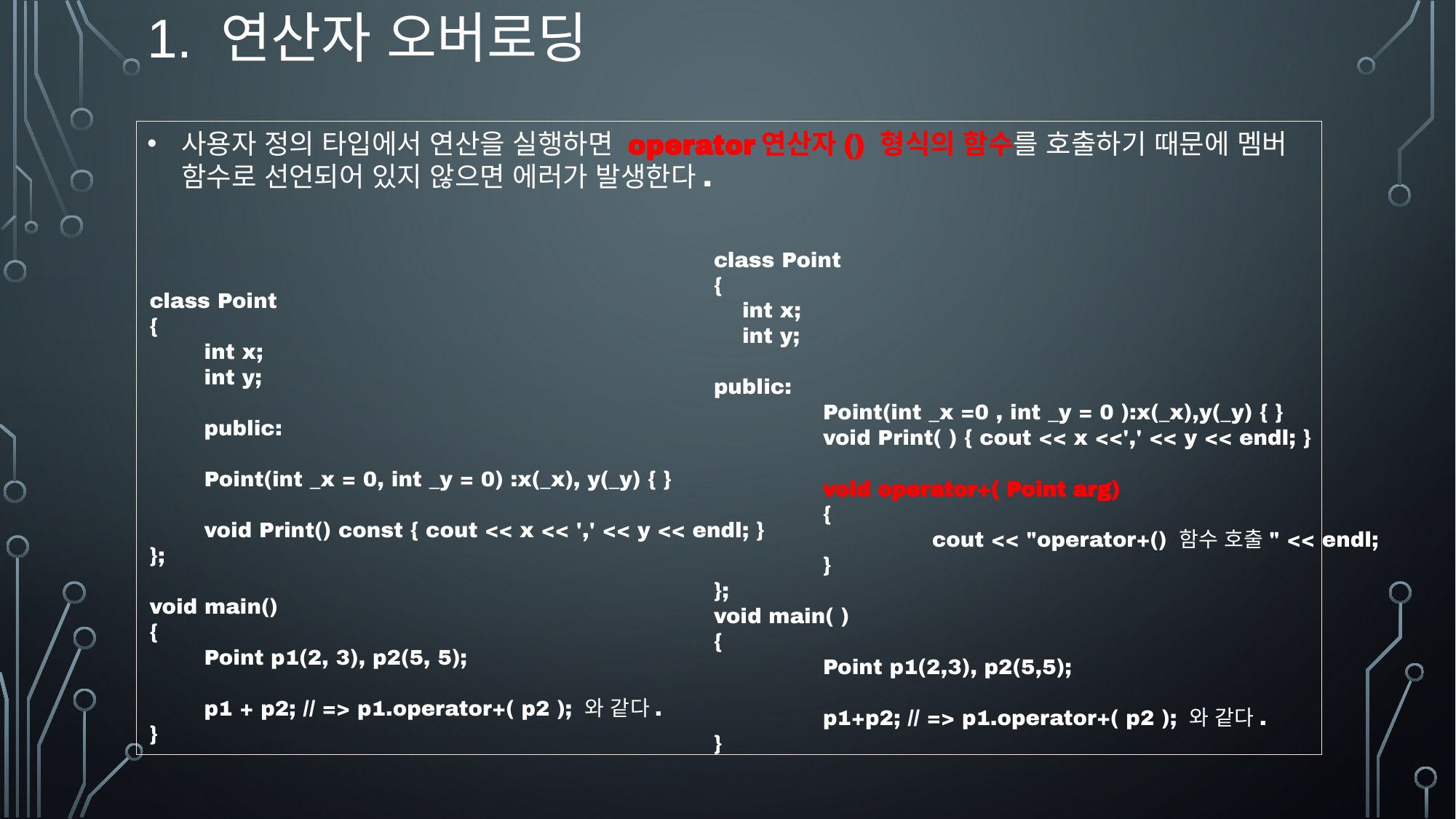

# 1. 연산자 오버로딩
사용자 정의 타입에서 연산을 실행하면 operator연산자() 형식의 함수를 호출하기 때문에 멤버 함수로 선언되어 있지 않으면 에러가 발생한다.

class Point
{
    int x;
    int y;

public:
    	Point(int _x =0 , int _y = 0 ):x(_x),y(_y) { }
    	void Print( ) { cout << x <<',' << y << endl; }

	void operator+( Point arg)
    	{
      		cout << "operator+() 함수 호출" << endl;
    	}
};
void main( )
{
	Point p1(2,3), p2(5,5);

    	p1+p2; // => p1.operator+( p2 ); 와 같다.
}
class Point
{
int x;
int y;

public:

Point(int _x = 0, int _y = 0) :x(_x), y(_y) { }

void Print() const { cout << x << ',' << y << endl; }
};

void main()
{
Point p1(2, 3), p2(5, 5);

p1 + p2; // => p1.operator+( p2 ); 와 같다.
}